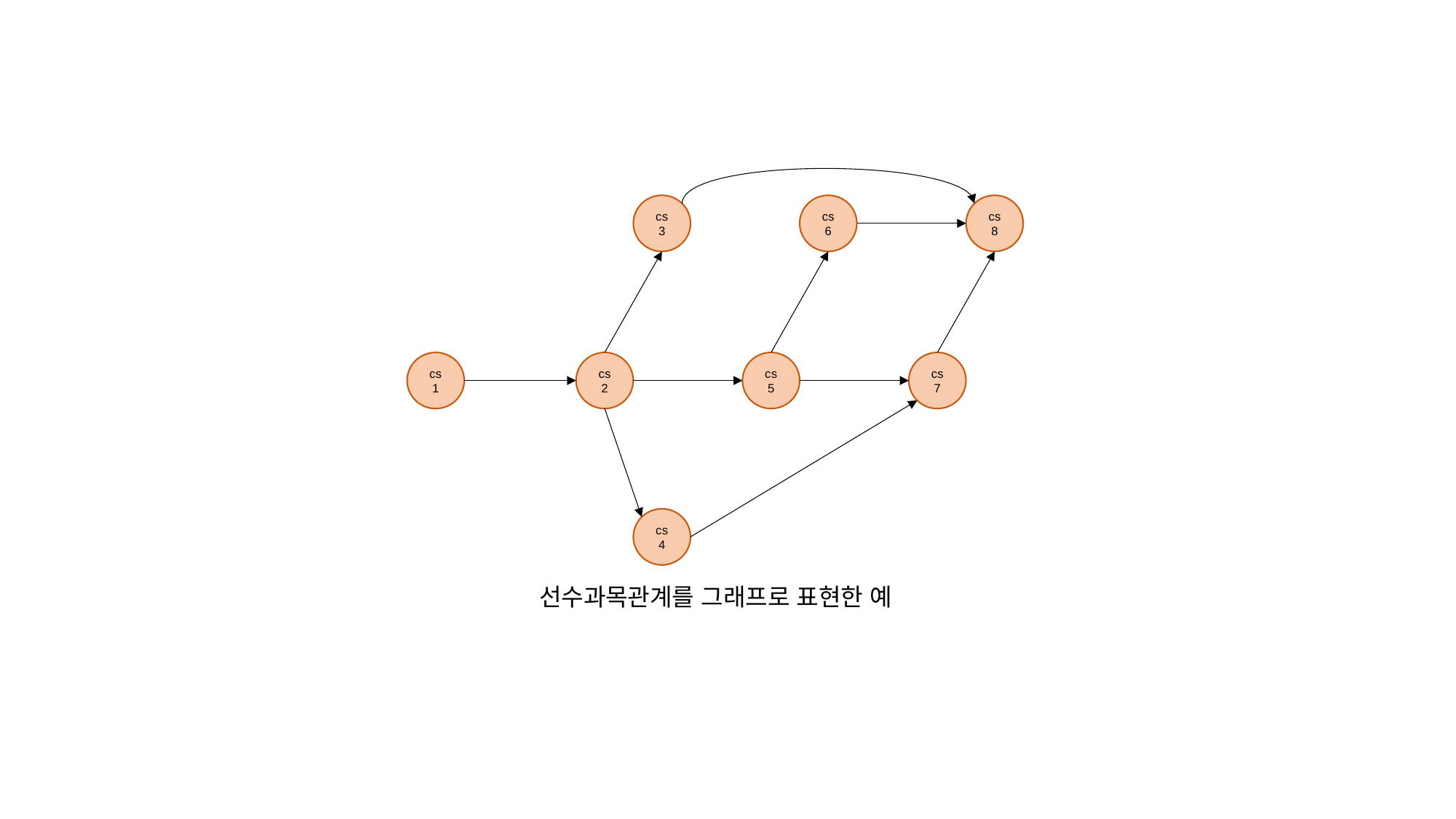

cs6
cs8
cs3
cs5
cs7
cs1
cs2
cs4
선수과목관계를 그래프로 표현한 예